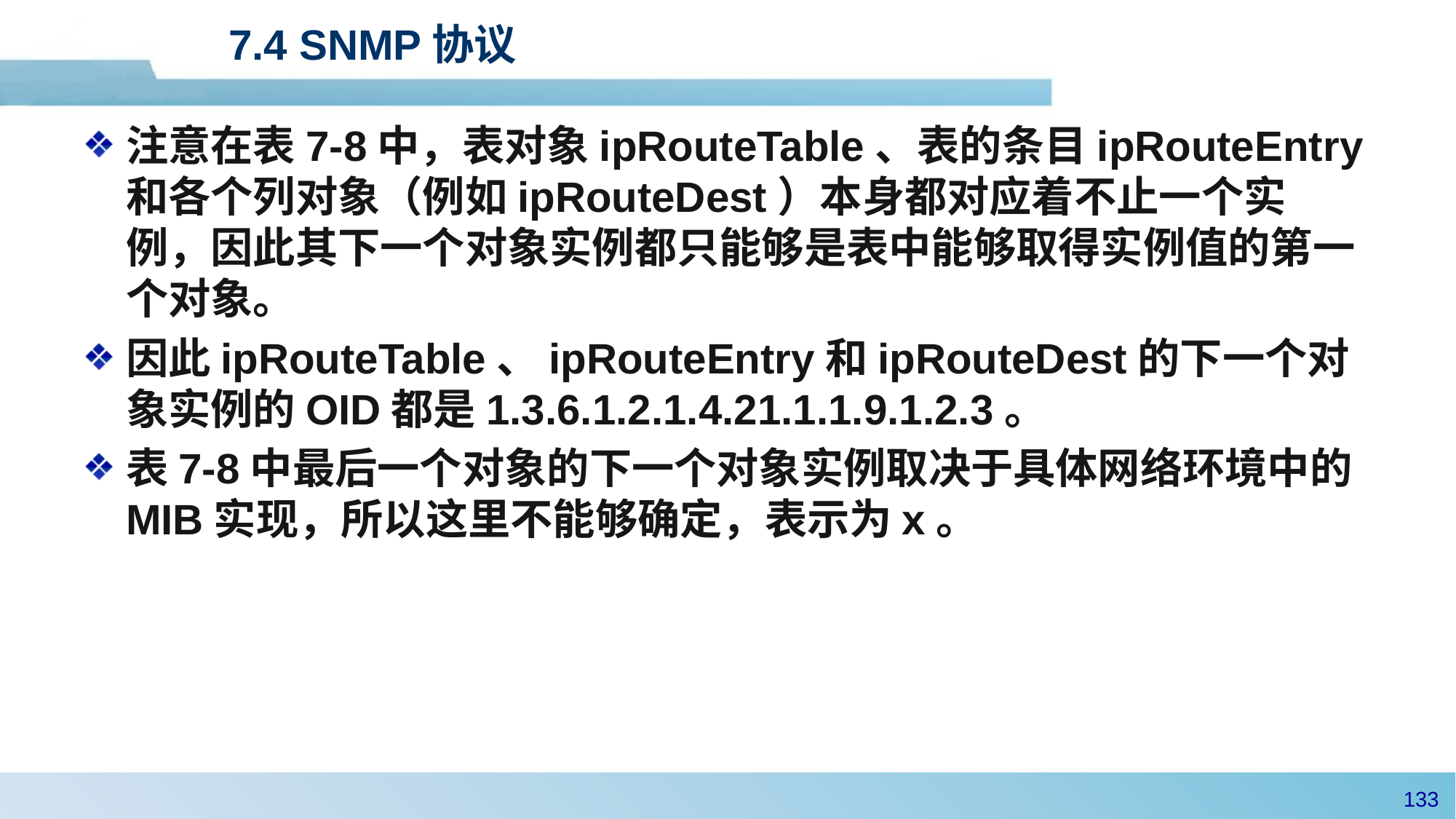

# 7.4 SNMP协议
注意在表7-8中，表对象ipRouteTable、表的条目ipRouteEntry和各个列对象（例如ipRouteDest）本身都对应着不止一个实例，因此其下一个对象实例都只能够是表中能够取得实例值的第一个对象。
因此ipRouteTable、ipRouteEntry和ipRouteDest的下一个对象实例的OID都是1.3.6.1.2.1.4.21.1.1.9.1.2.3。
表7-8中最后一个对象的下一个对象实例取决于具体网络环境中的MIB实现，所以这里不能够确定，表示为x。
133